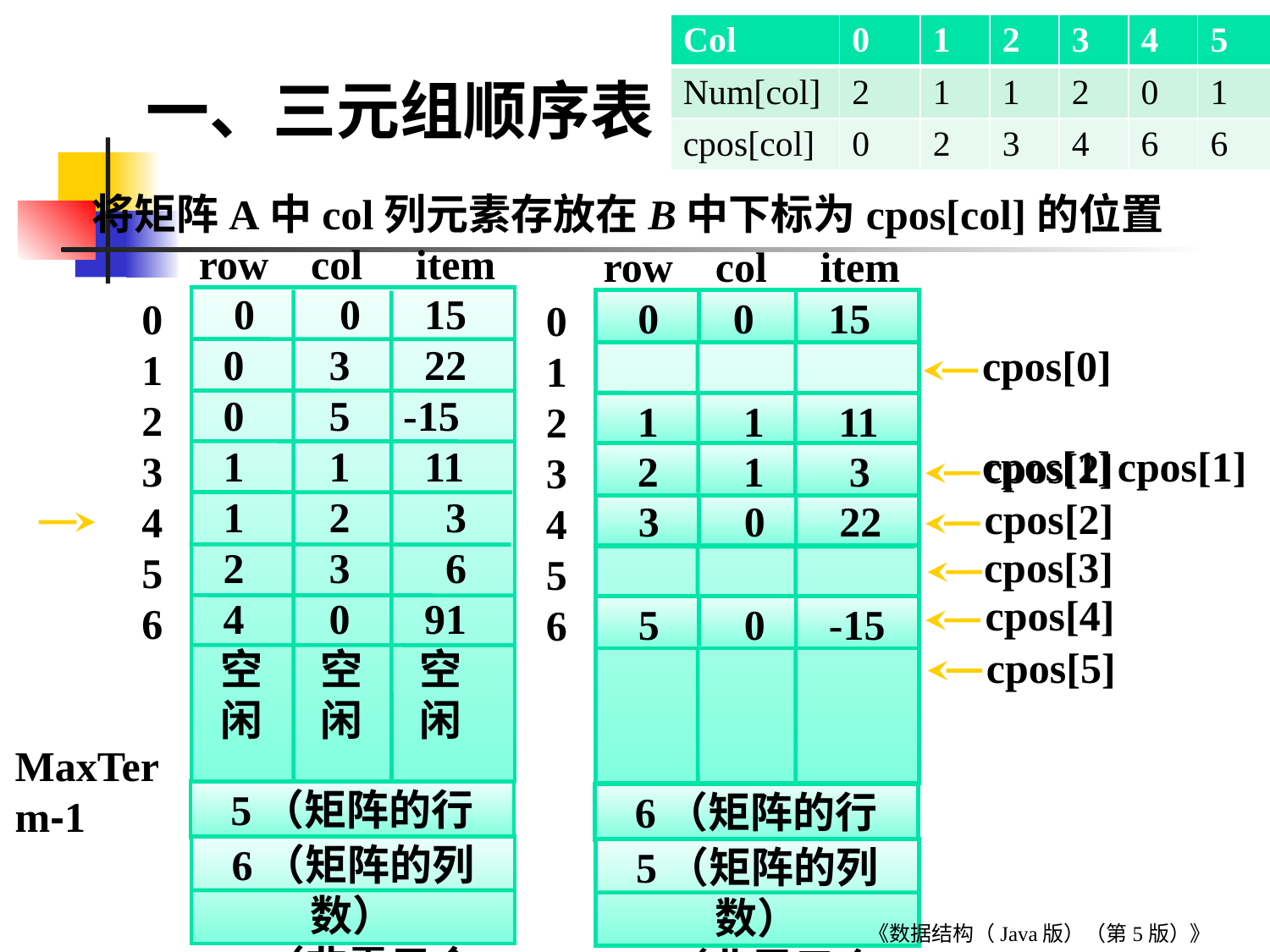

| Col | 0 | 1 | 2 | 3 | 4 | 5 |
| --- | --- | --- | --- | --- | --- | --- |
| Num[col] | 2 | 1 | 1 | 2 | 0 | 1 |
| cpos[col] | 0 | 2 | 3 | 4 | 6 | 6 |
一、三元组顺序表
将矩阵A中col列元素存放在B中下标为cpos[col]的位置
row    col     item
row    col     item
    0        0      15
   0        3       22
   0        5     -15
   1        1       11
   1        2         3
   2        3         6
   4        0       91
  空      空      空
  闲      闲      闲

    0       0       15

0
1
2
3
4
5
6

0
1
2
3
4
5
6

cpos[0]

    1        1       11

cpos[1]
cpos[1]

cpos[2]

    2        1        3

cpos[2]

    3        0       22

cpos[3]

cpos[4]

    5        0      -15

cpos[5]

MaxTerm-1
5（矩阵的行数）
6（矩阵的行数）
6（矩阵的列数）
7（非零元个数）

5（矩阵的列数）
7（非零元个数）

《数据结构（Java版）（第5版）》
49